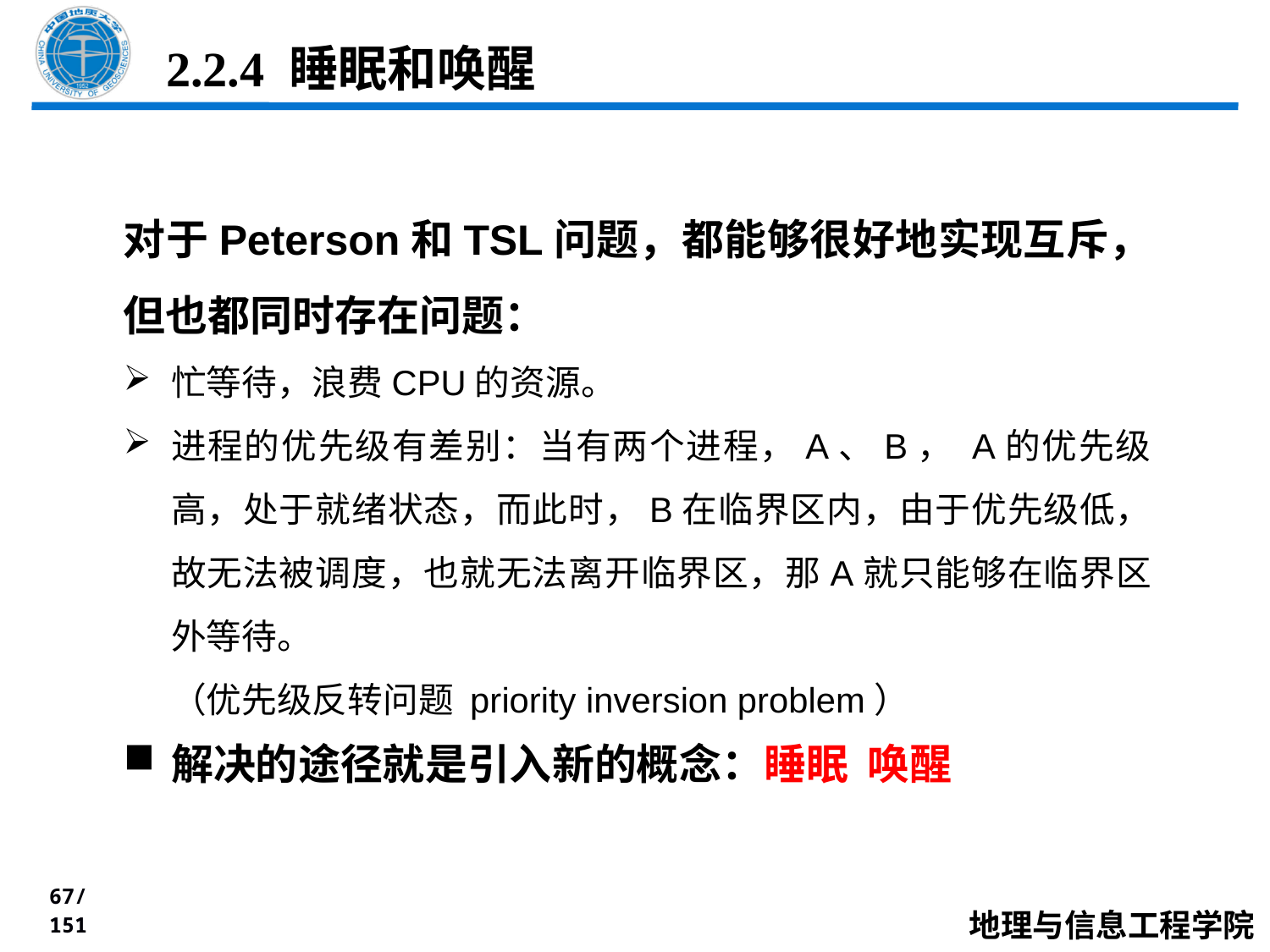

2.2.4 睡眠和唤醒
对于Peterson和TSL问题，都能够很好地实现互斥，但也都同时存在问题：
忙等待，浪费CPU的资源。
进程的优先级有差别：当有两个进程，A、B， A的优先级高，处于就绪状态，而此时，B在临界区内，由于优先级低，故无法被调度，也就无法离开临界区，那A就只能够在临界区外等待。
     （优先级反转问题 priority inversion problem）
解决的途径就是引入新的概念：睡眠  唤醒